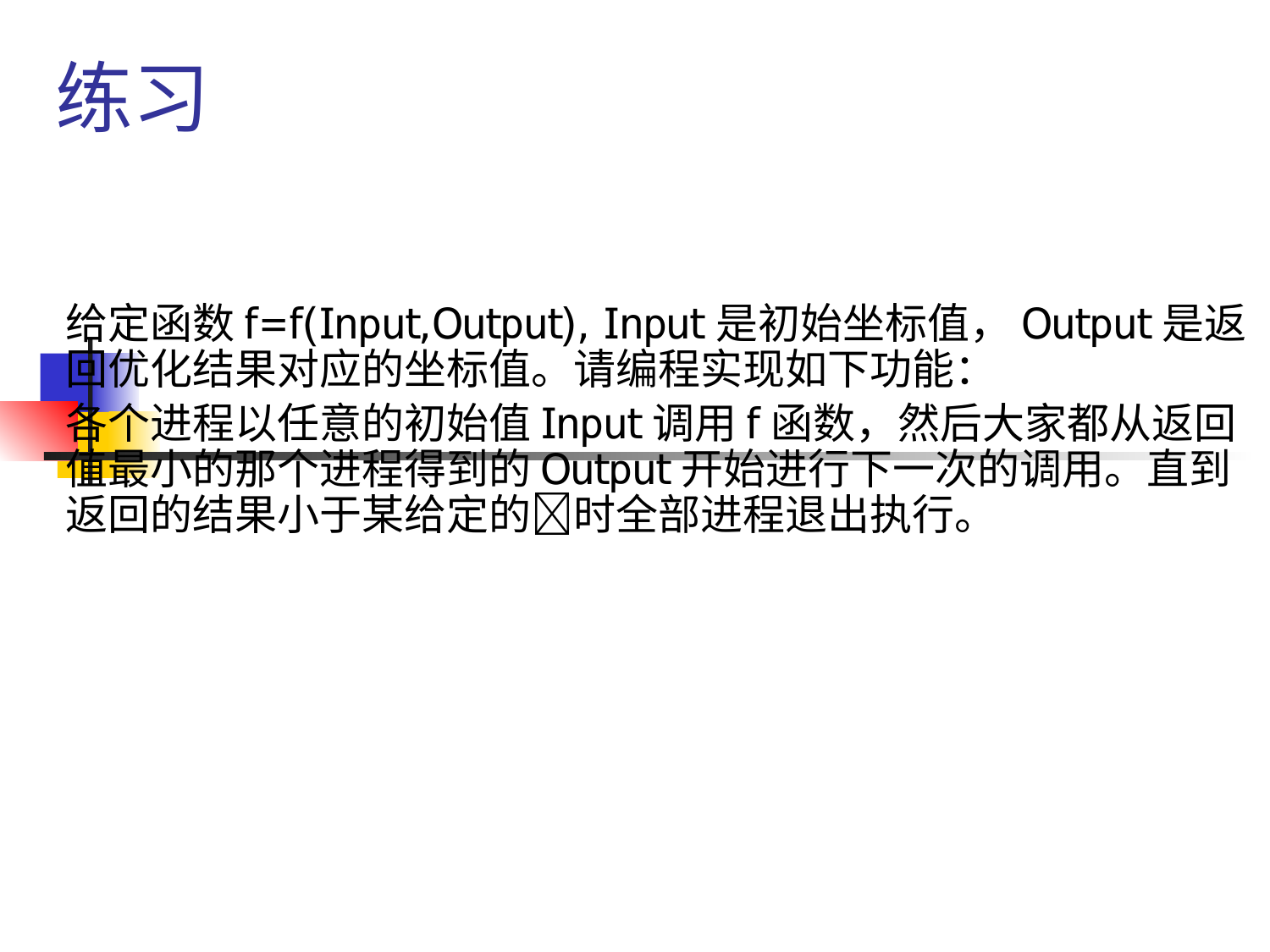

# 练习
给定函数f=f(Input,Output), Input是初始坐标值，Output是返回优化结果对应的坐标值。请编程实现如下功能：
各个进程以任意的初始值Input调用f函数，然后大家都从返回值最小的那个进程得到的Output开始进行下一次的调用。直到返回的结果小于某给定的ε时全部进程退出执行。